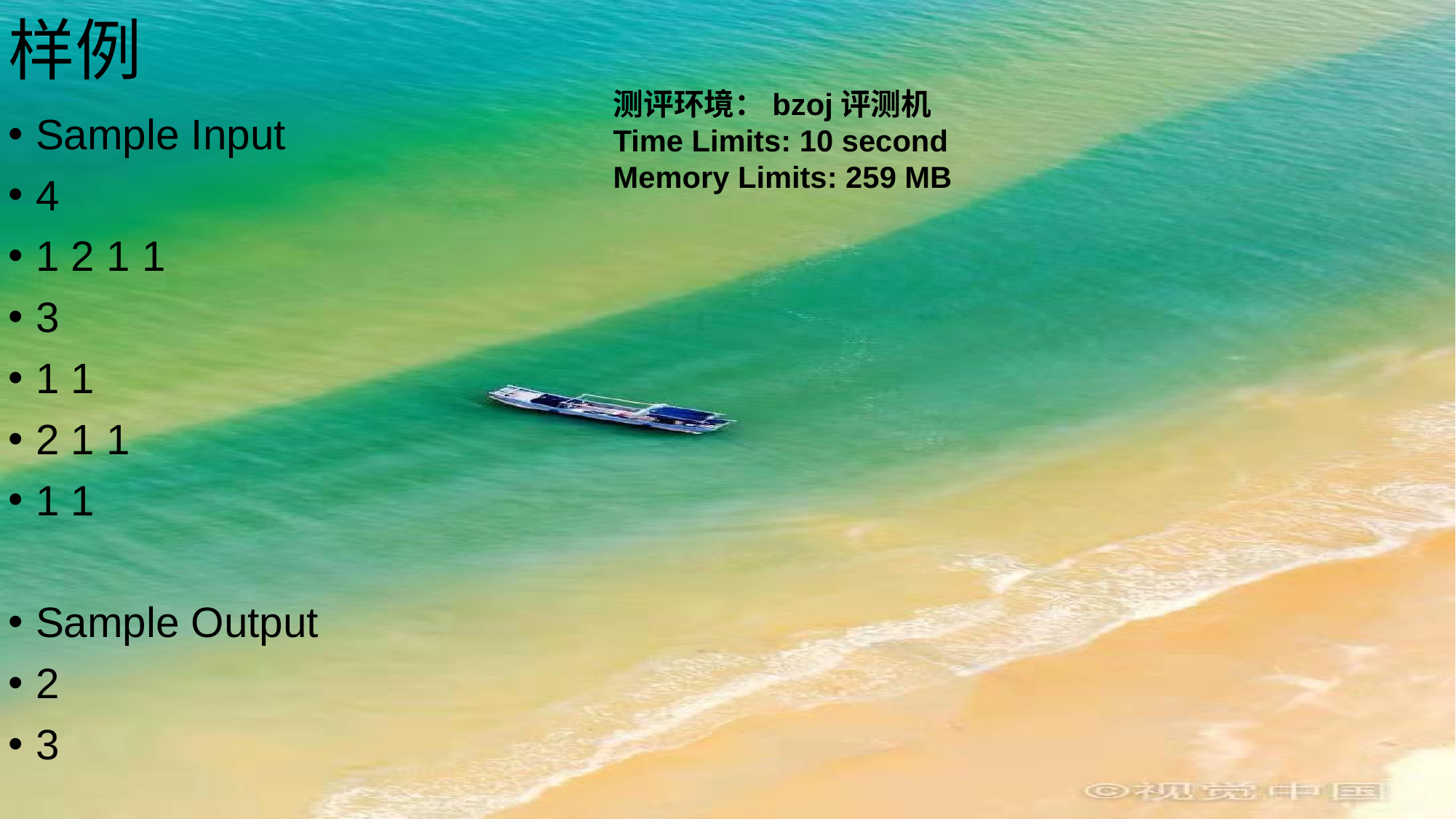

# 样例
测评环境：bzoj评测机
Time Limits: 10 second
Memory Limits: 259 MB
Sample Input
4
1 2 1 1
3
1 1
2 1 1
1 1

Sample Output
2
3